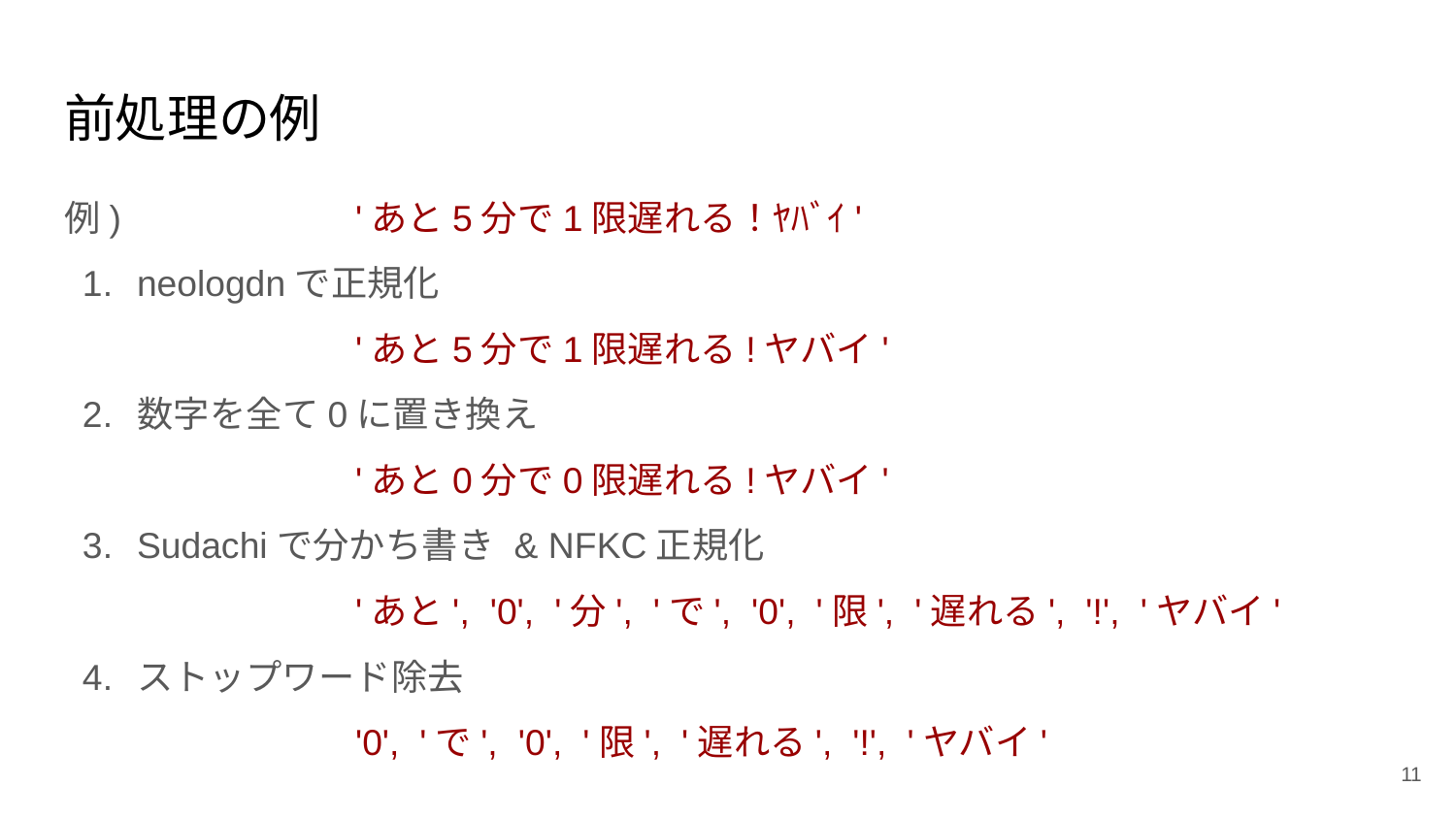

# 前処理の例
例) 		'あと5分で1限遅れる！ﾔﾊﾞｲ'
neologdnで正規化
		'あと5分で1限遅れる!ヤバイ'
数字を全て0に置き換え
		'あと0分で0限遅れる!ヤバイ'
Sudachiで分かち書き & NFKC正規化
		'あと',  '0',  '分',  'で',  '0',  '限',  '遅れる',  '!',  'ヤバイ'
ストップワード除去
		'0',  'で',  '0',  '限',  '遅れる',  '!',  'ヤバイ'

11